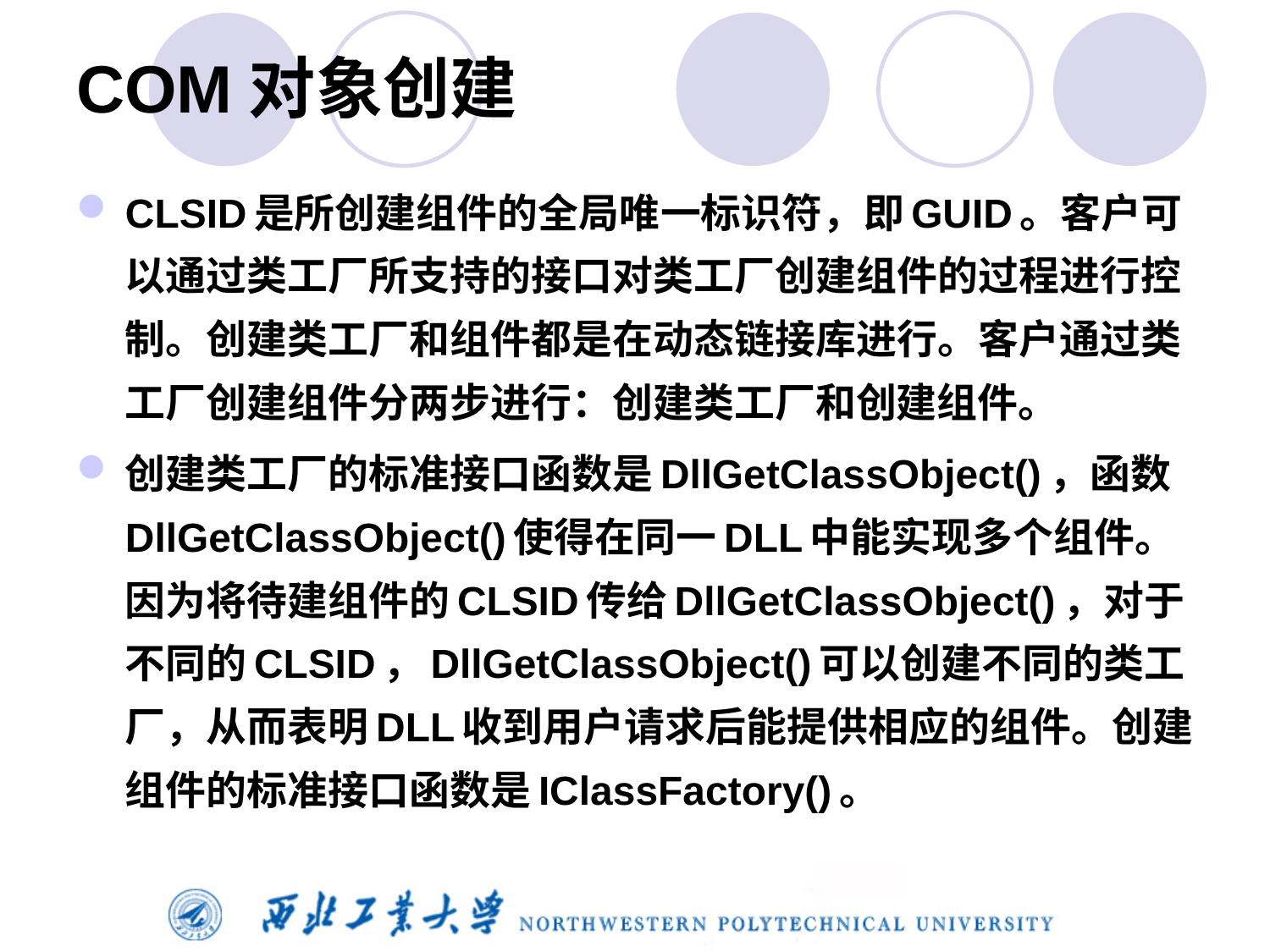

# COM对象创建
CLSID是所创建组件的全局唯一标识符，即GUID。客户可以通过类工厂所支持的接口对类工厂创建组件的过程进行控制。创建类工厂和组件都是在动态链接库进行。客户通过类工厂创建组件分两步进行：创建类工厂和创建组件。
创建类工厂的标准接口函数是DllGetClassObject()，函数DllGetClassObject()使得在同一DLL中能实现多个组件。因为将待建组件的CLSID传给DllGetClassObject()，对于不同的CLSID，DllGetClassObject()可以创建不同的类工厂，从而表明DLL收到用户请求后能提供相应的组件。创建组件的标准接口函数是IClassFactory()。